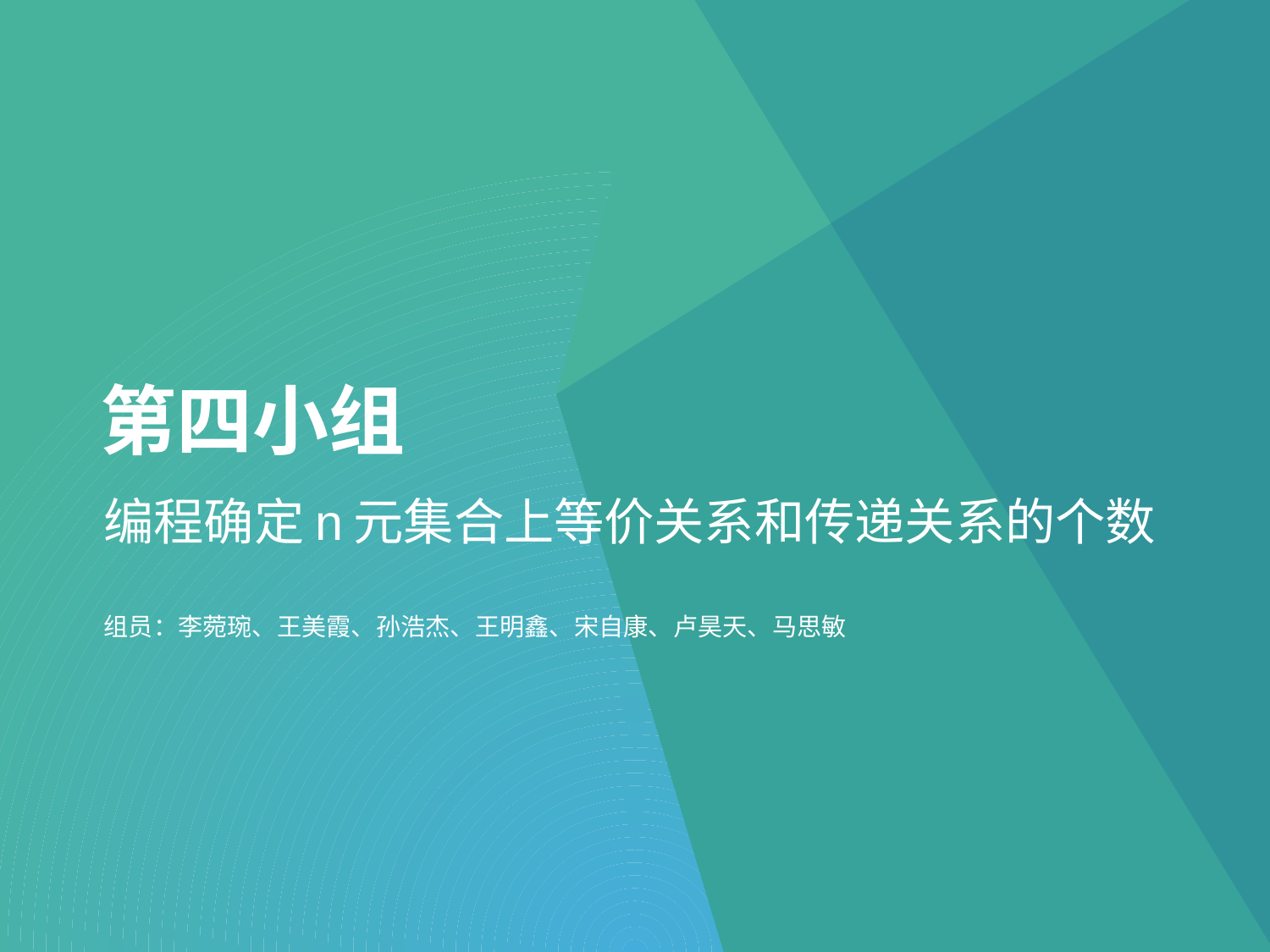

第四小组
# 编程确定n元集合上等价关系和传递关系的个数
组员：李菀琬、王美霞、孙浩杰、王明鑫、宋自康、卢昊天、马思敏